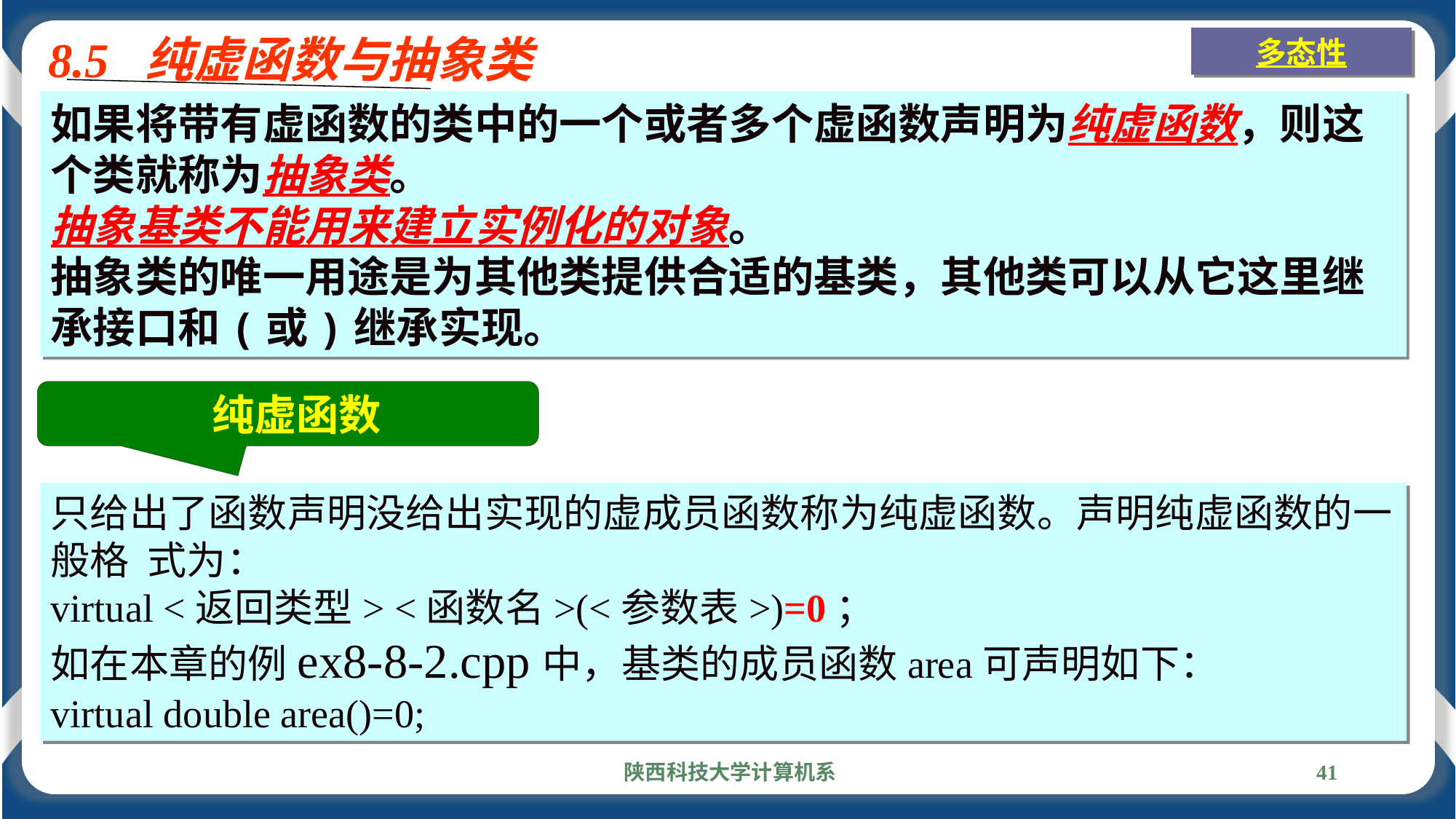

8.5  纯虚函数与抽象类
多态性

如果将带有虚函数的类中的一个或者多个虚函数声明为纯虚函数，则这个类就称为抽象类。
抽象基类不能用来建立实例化的对象。
抽象类的唯一用途是为其他类提供合适的基类，其他类可以从它这里继承接口和(或)继承实现。
 纯虚函数
只给出了函数声明没给出实现的虚成员函数称为纯虚函数。声明纯虚函数的一般格  式为：
virtual <返回类型> <函数名>(<参数表>)=0；
如在本章的例ex8-8-2.cpp中，基类的成员函数area可声明如下：
virtual double area()=0;
陕西科技大学计算机系
41